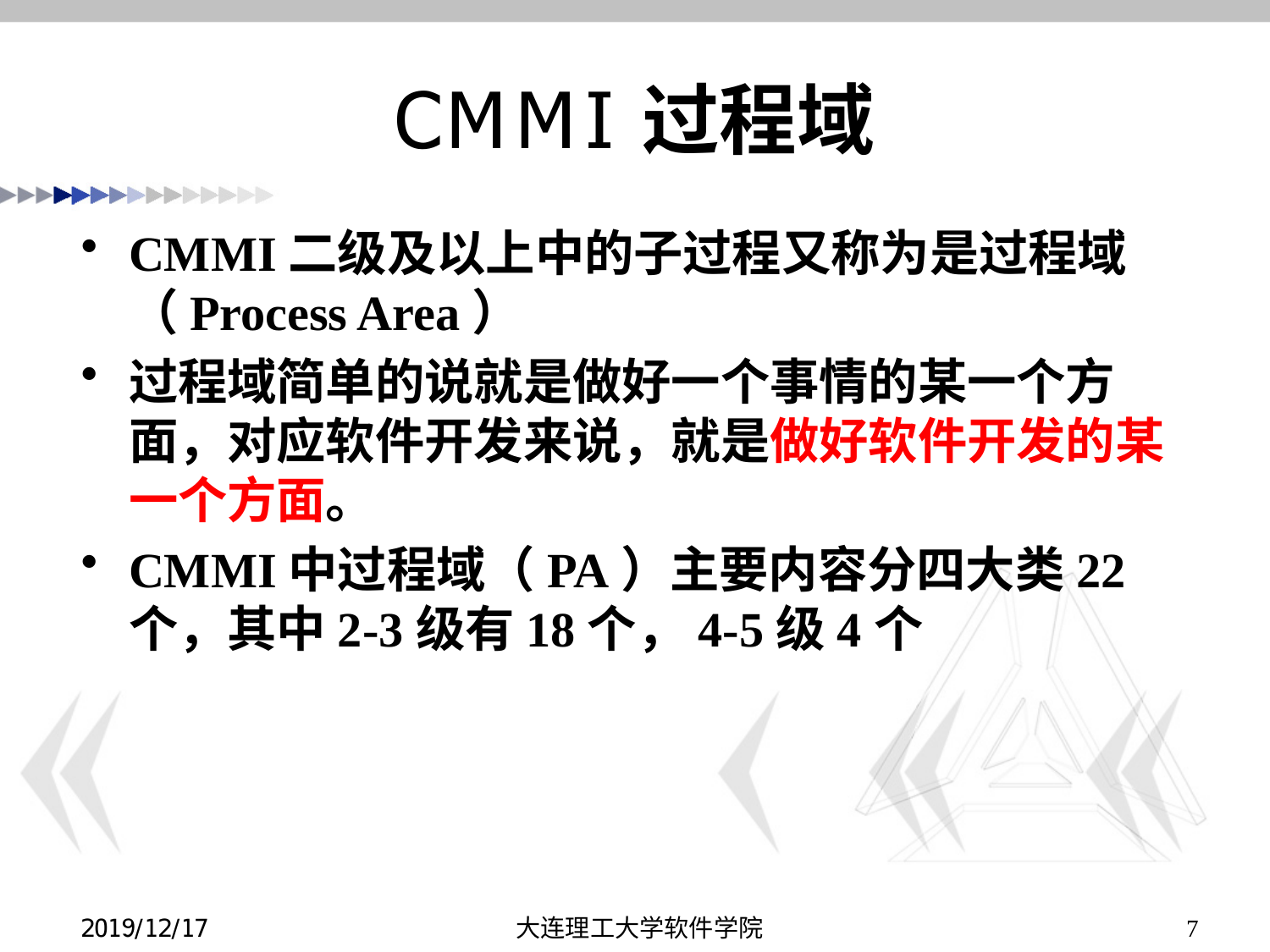

CMMI过程域
# CMMI二级及以上中的子过程又称为是过程域（Process Area）
过程域简单的说就是做好一个事情的某一个方面，对应软件开发来说，就是做好软件开发的某一个方面。
CMMI中过程域（PA）主要内容分四大类22个，其中2-3级有18个，4-5级4个

2019/12/17
大连理工大学软件学院
7